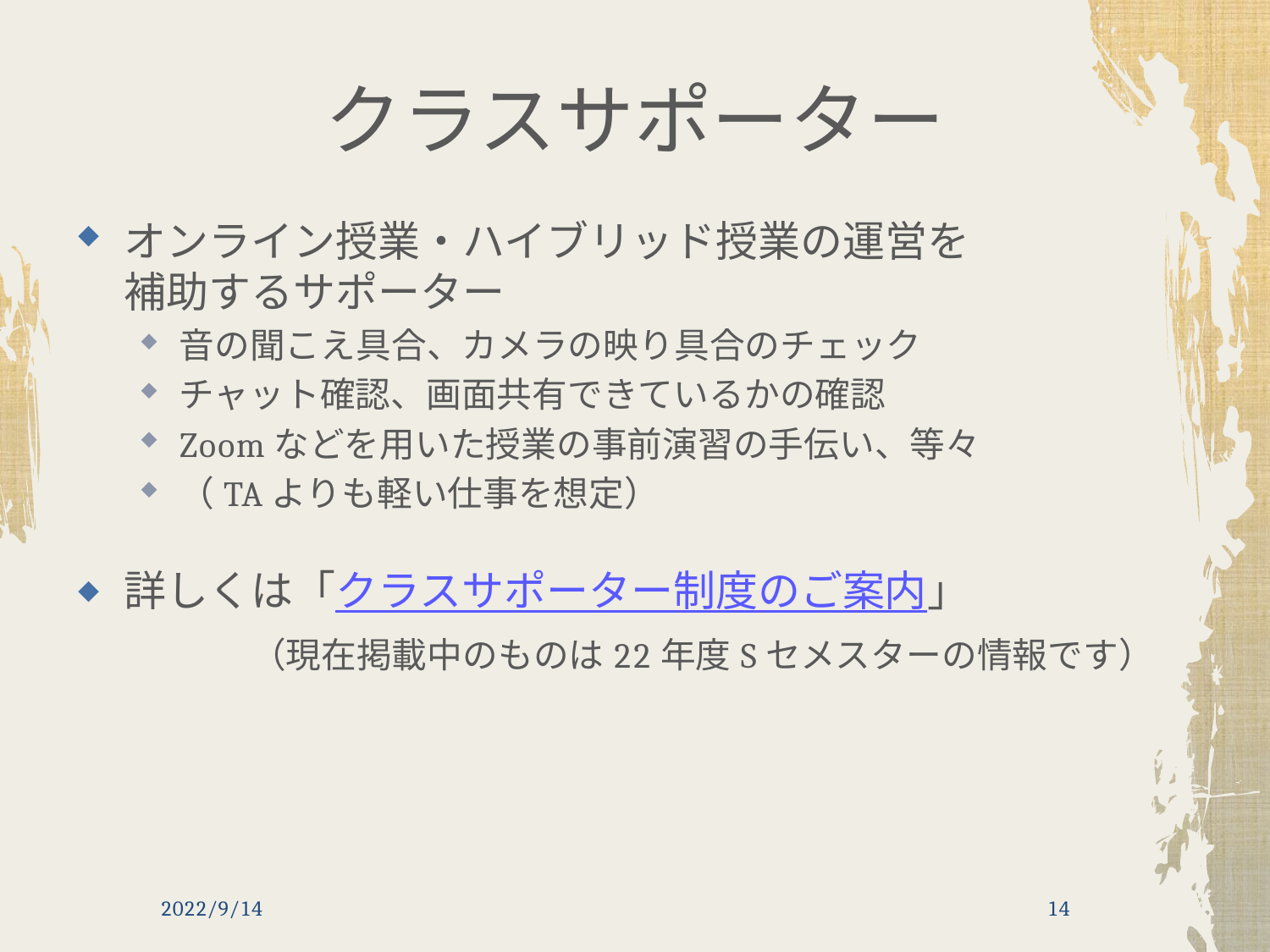

# クラスサポーター
オンライン授業・ハイブリッド授業の運営を
補助するサポーター
音の聞こえ具合、カメラの映り具合のチェック
チャット確認、画面共有できているかの確認
Zoomなどを用いた授業の事前演習の手伝い、等々
（TAよりも軽い仕事を想定）
詳しくは「クラスサポーター制度のご案内」
	（現在掲載中のものは22年度Sセメスターの情報です）
2022/9/14
14